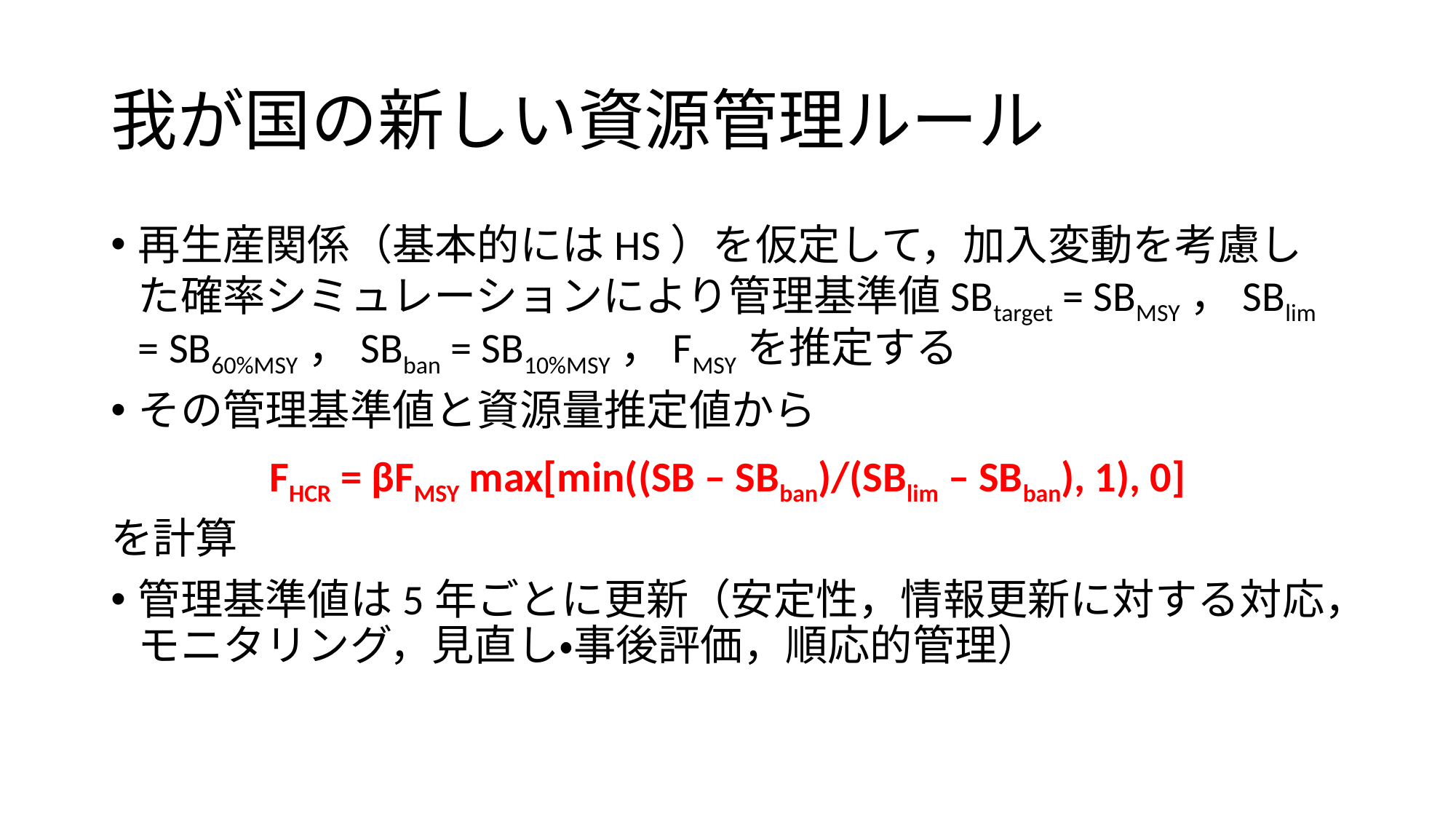

# 我が国の新しい資源管理ルール
再生産関係（基本的にはHS）を仮定して，加入変動を考慮した確率シミュレーションにより管理基準値SBtarget = SBMSY，SBlim = SB60%MSY，SBban = SB10%MSY，FMSYを推定する
その管理基準値と資源量推定値から
FHCR = βFMSY max[min((SB – SBban)/(SBlim – SBban), 1), 0]
を計算
管理基準値は5年ごとに更新（安定性，情報更新に対する対応，モニタリング，見直し・事後評価，順応的管理）